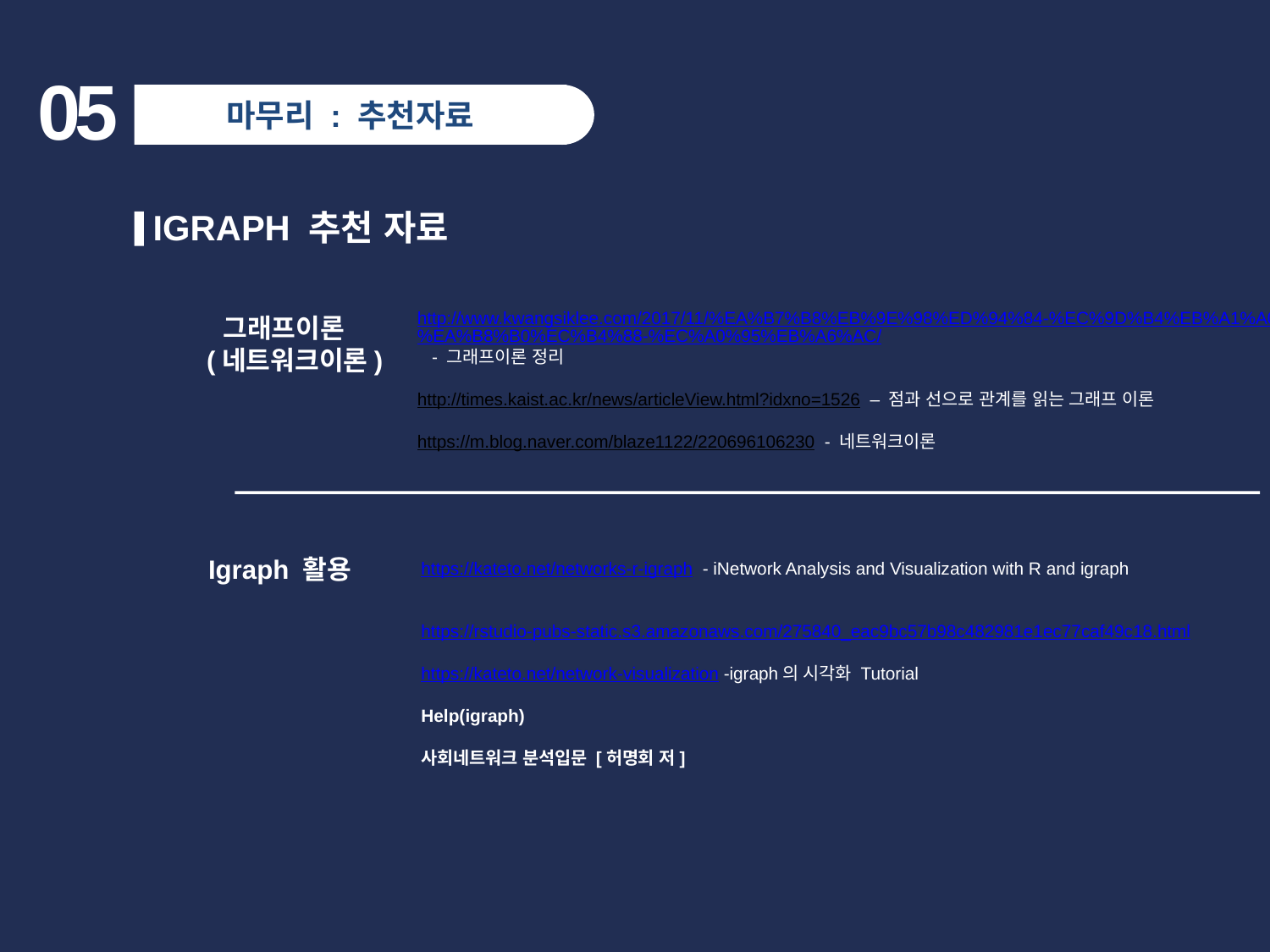

05
마무리 : 추천자료

 IGRAPH 추천 자료

http://www.kwangsiklee.com/2017/11/%EA%B7%B8%EB%9E%98%ED%94%84-%EC%9D%B4%EB%A1%A0-%EA%B8%B0%EC%B4%88-%EC%A0%95%EB%A6%AC/   - 그래프이론 정리

http://times.kaist.ac.kr/news/articleView.html?idxno=1526  – 점과 선으로 관계를 읽는 그래프 이론

https://m.blog.naver.com/blaze1122/220696106230  - 네트워크이론
그래프이론
(네트워크이론)

Igraph 활용
https://kateto.net/networks-r-igraph  - iNetwork Analysis and Visualization with R and igraph

https://rstudio-pubs-static.s3.amazonaws.com/275840_eac9bc57b98c482981e1ec77caf49c18.html

https://kateto.net/network-visualization -igraph의 시각화 Tutorial

Help(igraph)

사회네트워크 분석입문 [허명회 저]